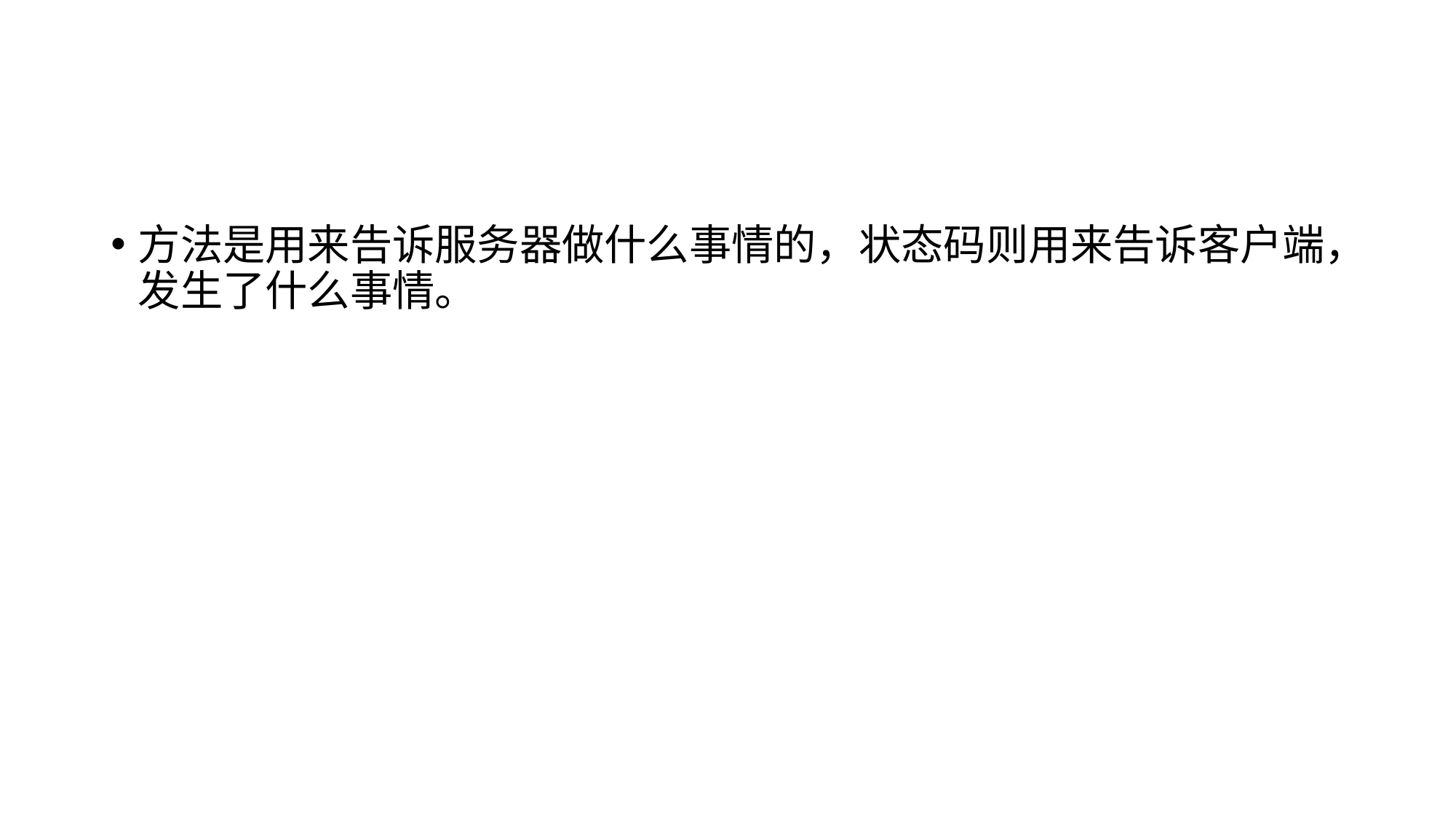

#
方法是用来告诉服务器做什么事情的，状态码则用来告诉客户端，发生了什么事情。